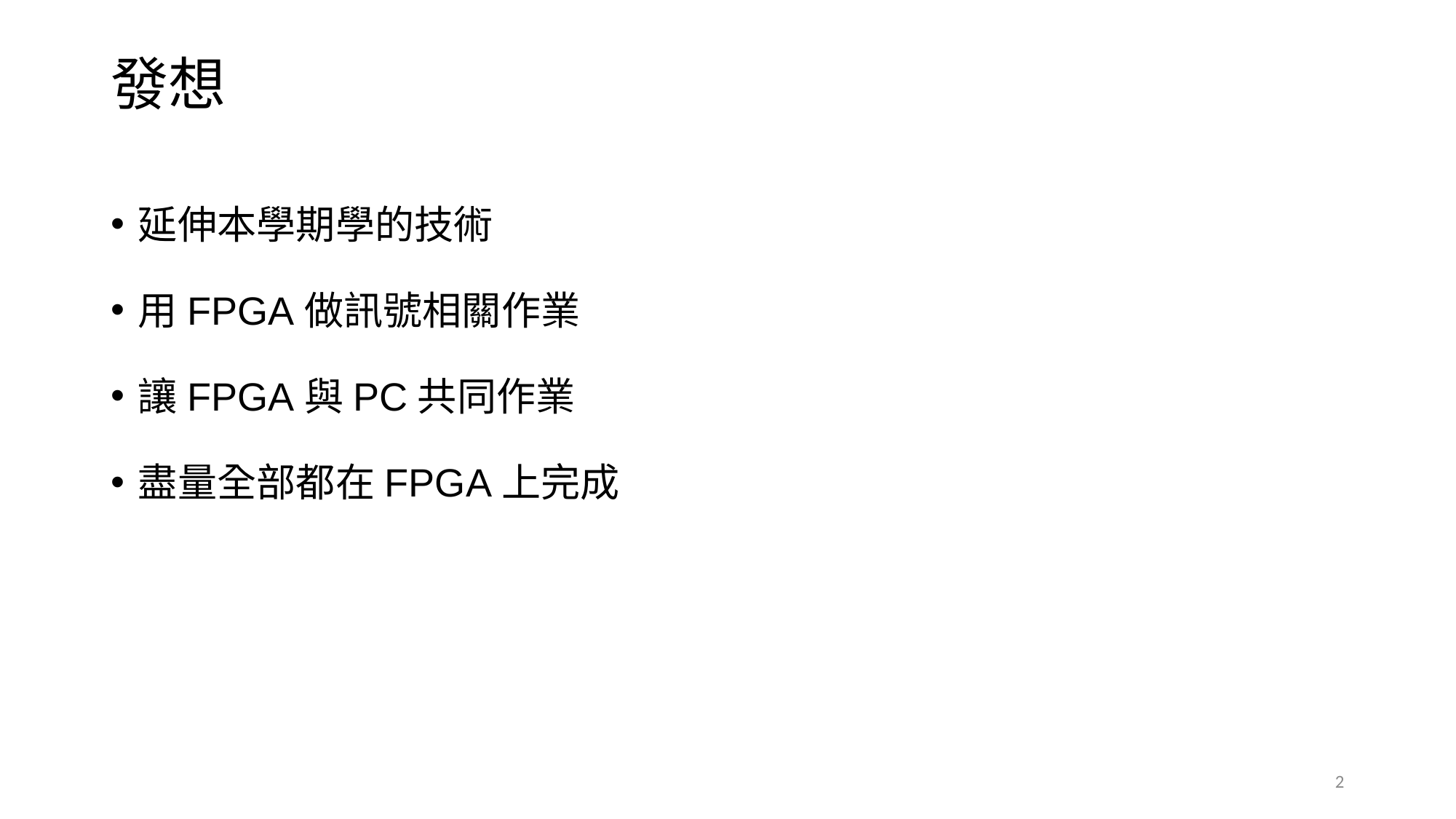

# 發想
延伸本學期學的技術
用FPGA做訊號相關作業
讓FPGA與PC共同作業
盡量全部都在FPGA上完成

2